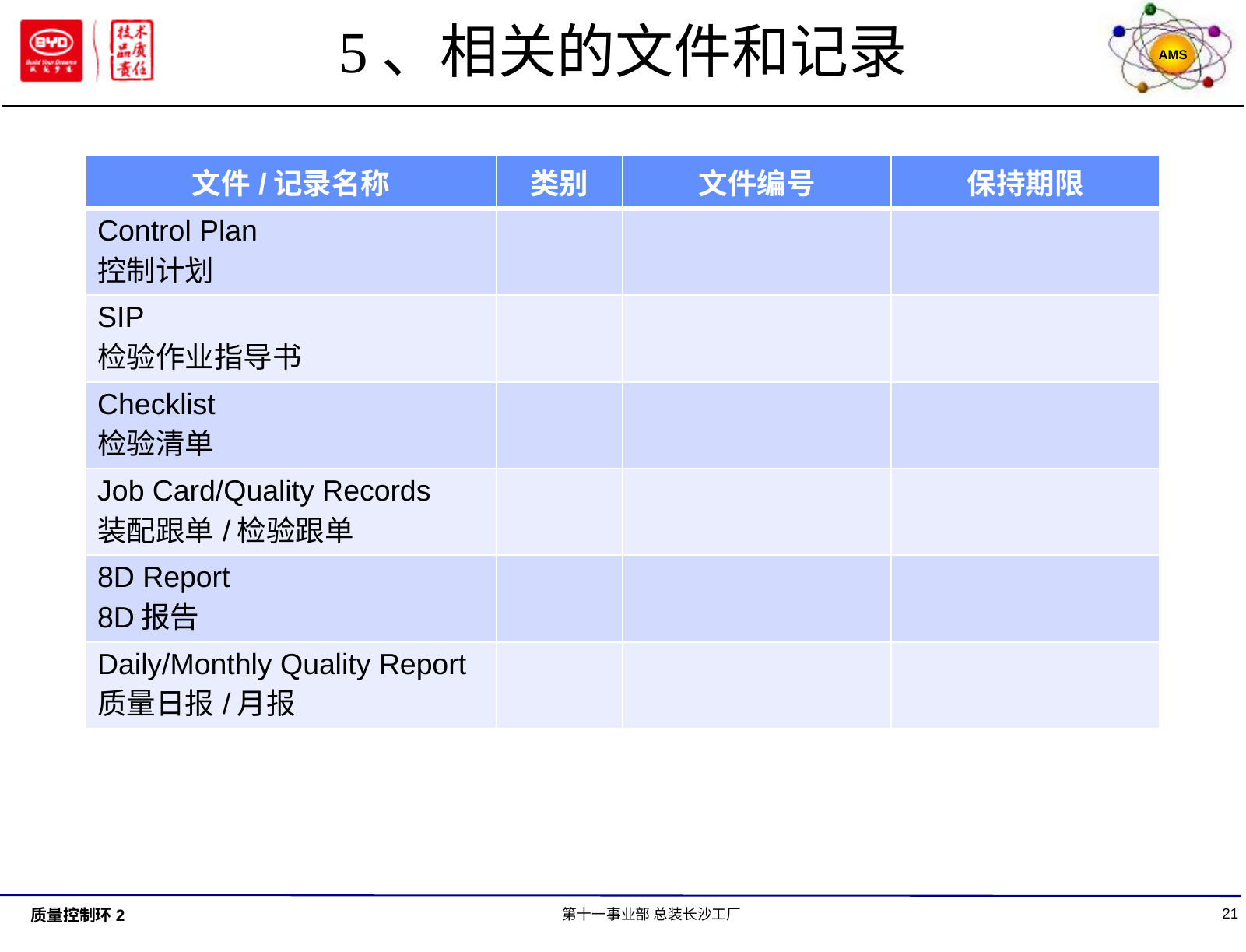

# 5、相关的文件和记录
| 文件/记录名称 | 类别 | 文件编号 | 保持期限 |
| --- | --- | --- | --- |
| Control Plan 控制计划 |  |  |  |
| SIP 检验作业指导书 |  |  |  |
| Checklist 检验清单 |  |  |  |
| Job Card/Quality Records 装配跟单/检验跟单 |  |  |  |
| 8D Report 8D报告 |  |  |  |
| Daily/Monthly Quality Report 质量日报/月报 |  |  |  |